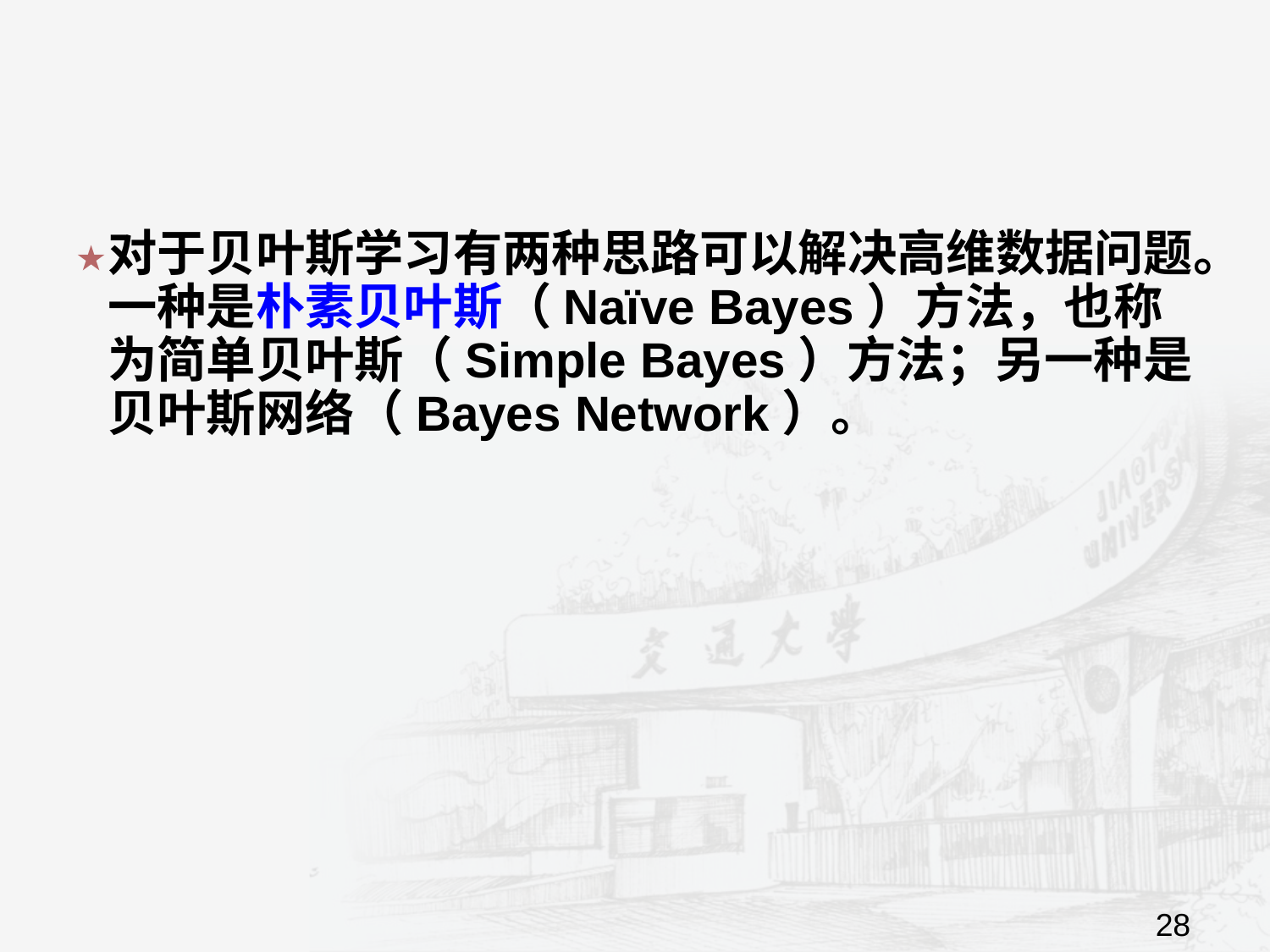

对于贝叶斯学习有两种思路可以解决高维数据问题。一种是朴素贝叶斯（Naïve Bayes）方法，也称为简单贝叶斯（Simple Bayes）方法；另一种是贝叶斯网络（Bayes Network）。
28